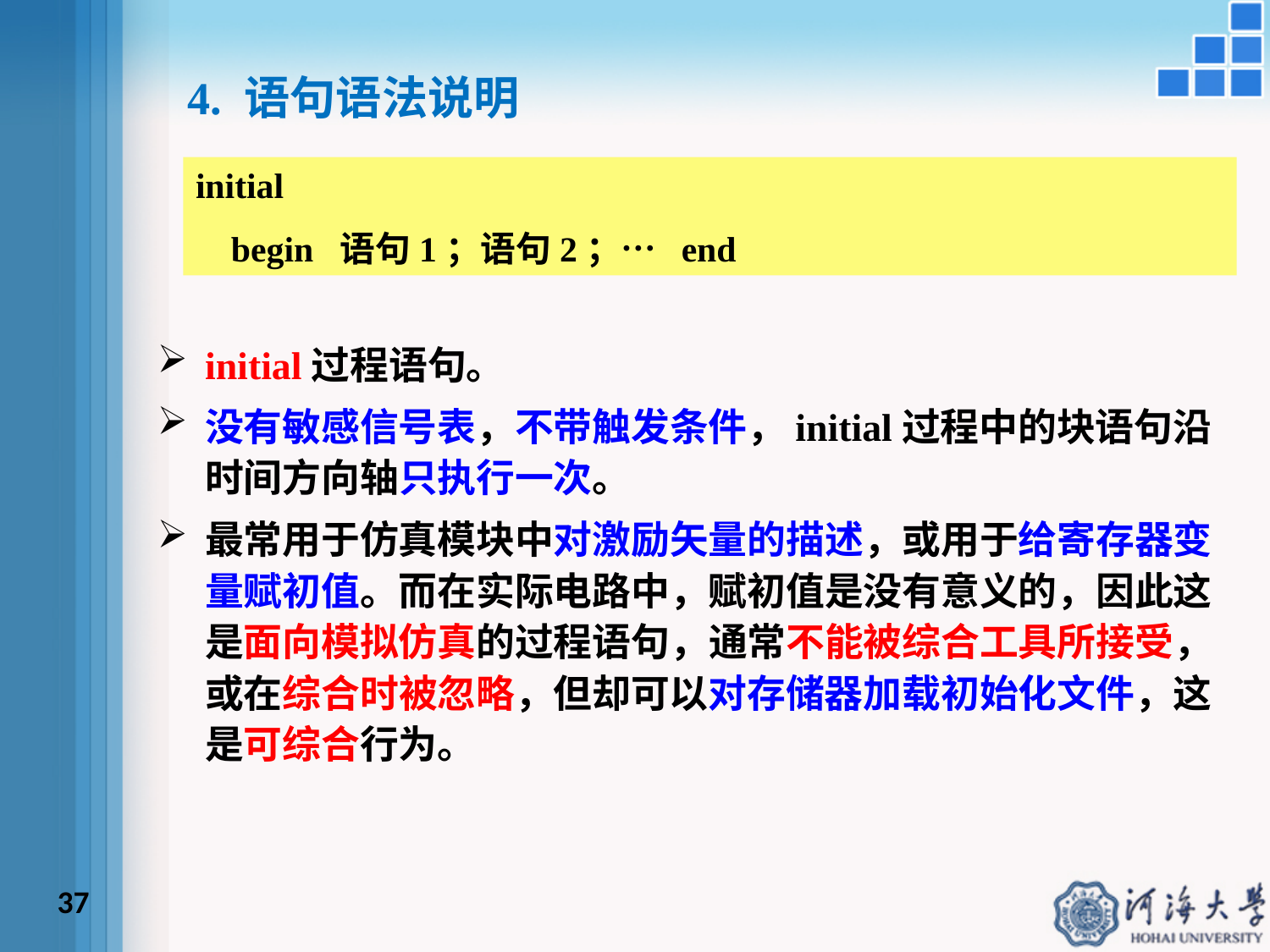

4. 语句语法说明
initial
    begin  语句1；语句2；…  end
initial过程语句。
没有敏感信号表，不带触发条件，initial过程中的块语句沿时间方向轴只执行一次。
最常用于仿真模块中对激励矢量的描述，或用于给寄存器变量赋初值。而在实际电路中，赋初值是没有意义的，因此这是面向模拟仿真的过程语句，通常不能被综合工具所接受，或在综合时被忽略，但却可以对存储器加载初始化文件，这是可综合行为。
37